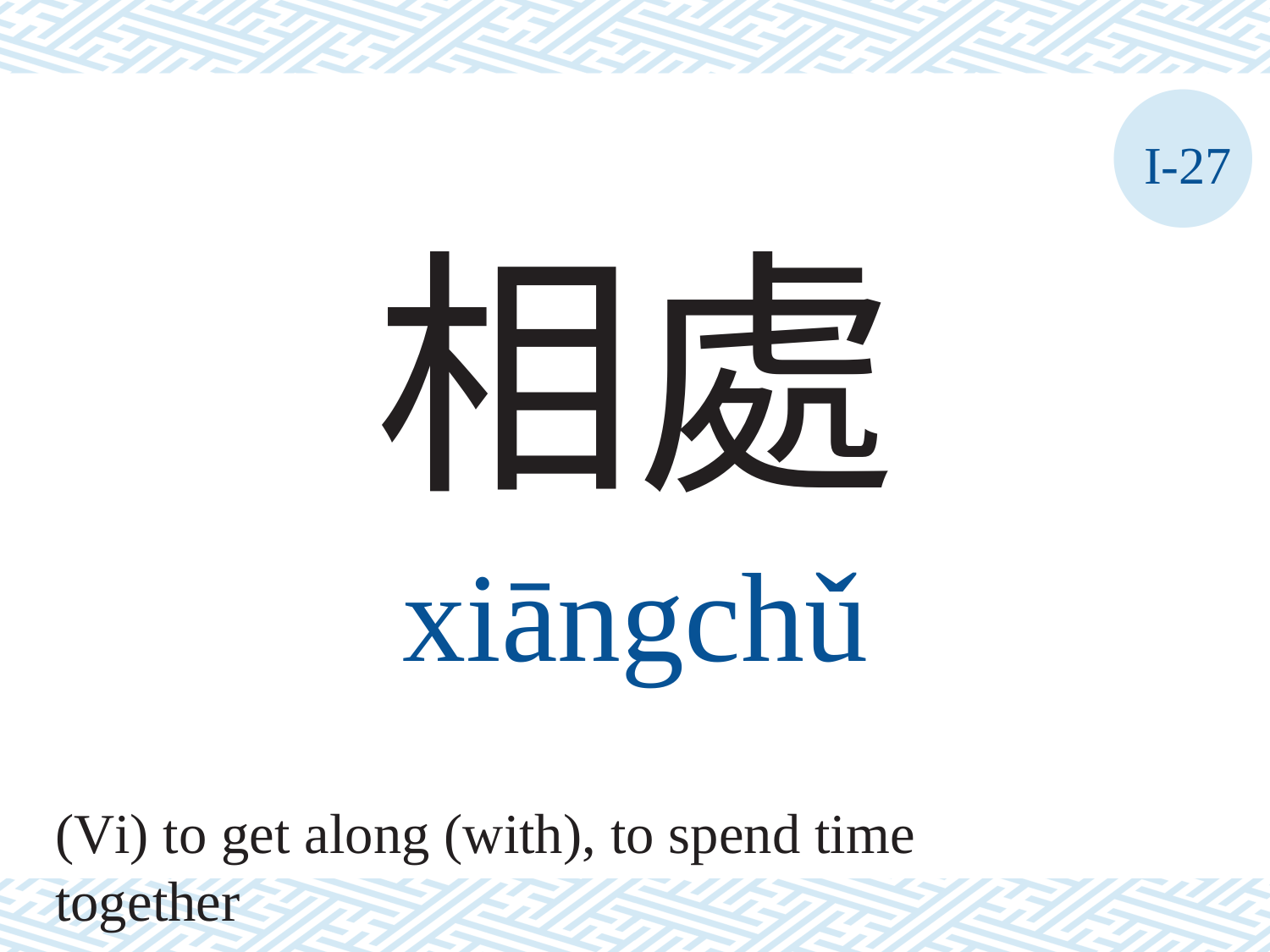

I-27
相處
xiāngchǔ
(Vi) to get along (with), to spend time together